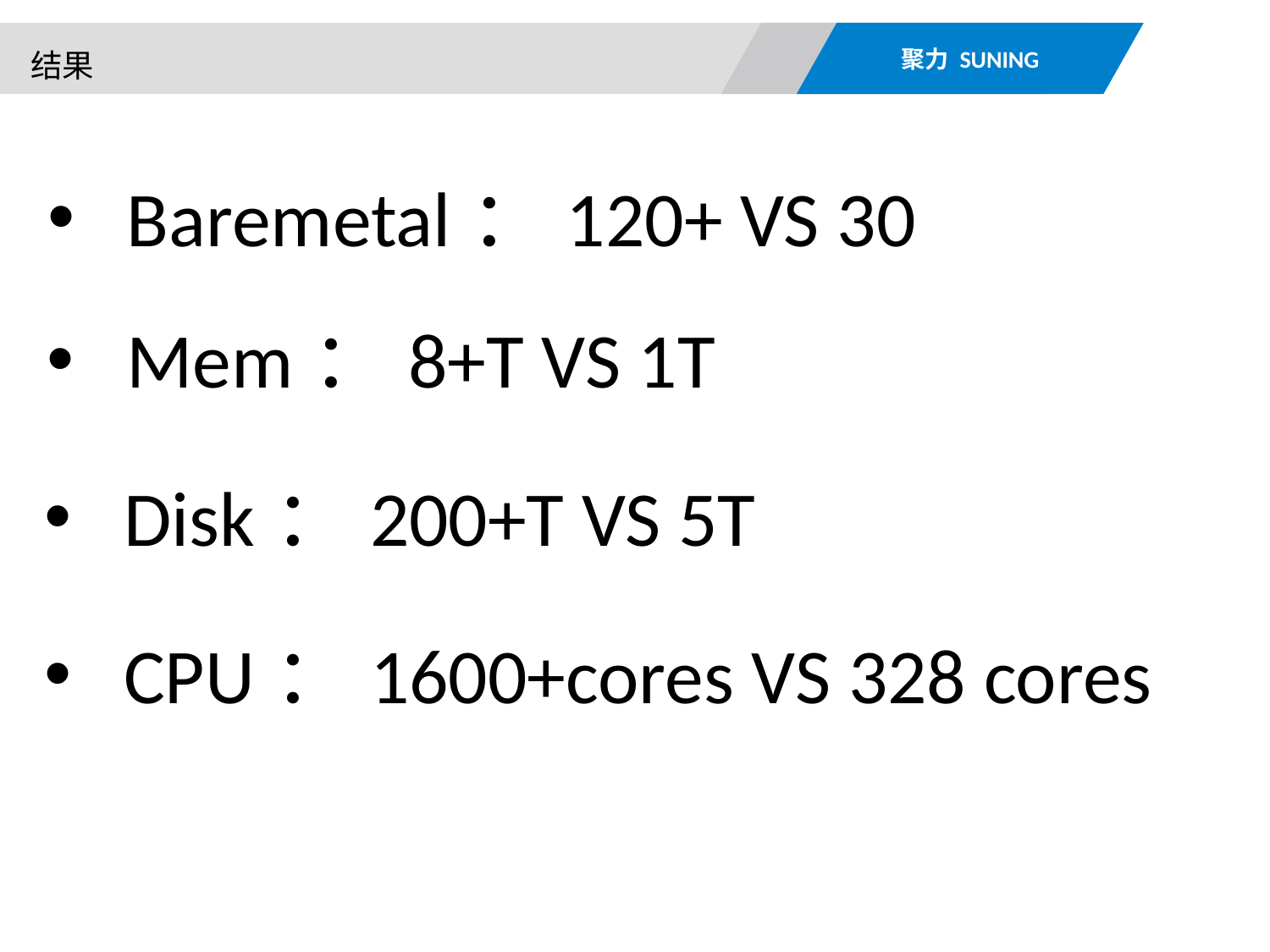

聚力 SUNING
结果
Baremetal：120+ VS 30
Mem：8+T VS 1T
Disk：200+T VS 5T
CPU：1600+cores VS 328 cores